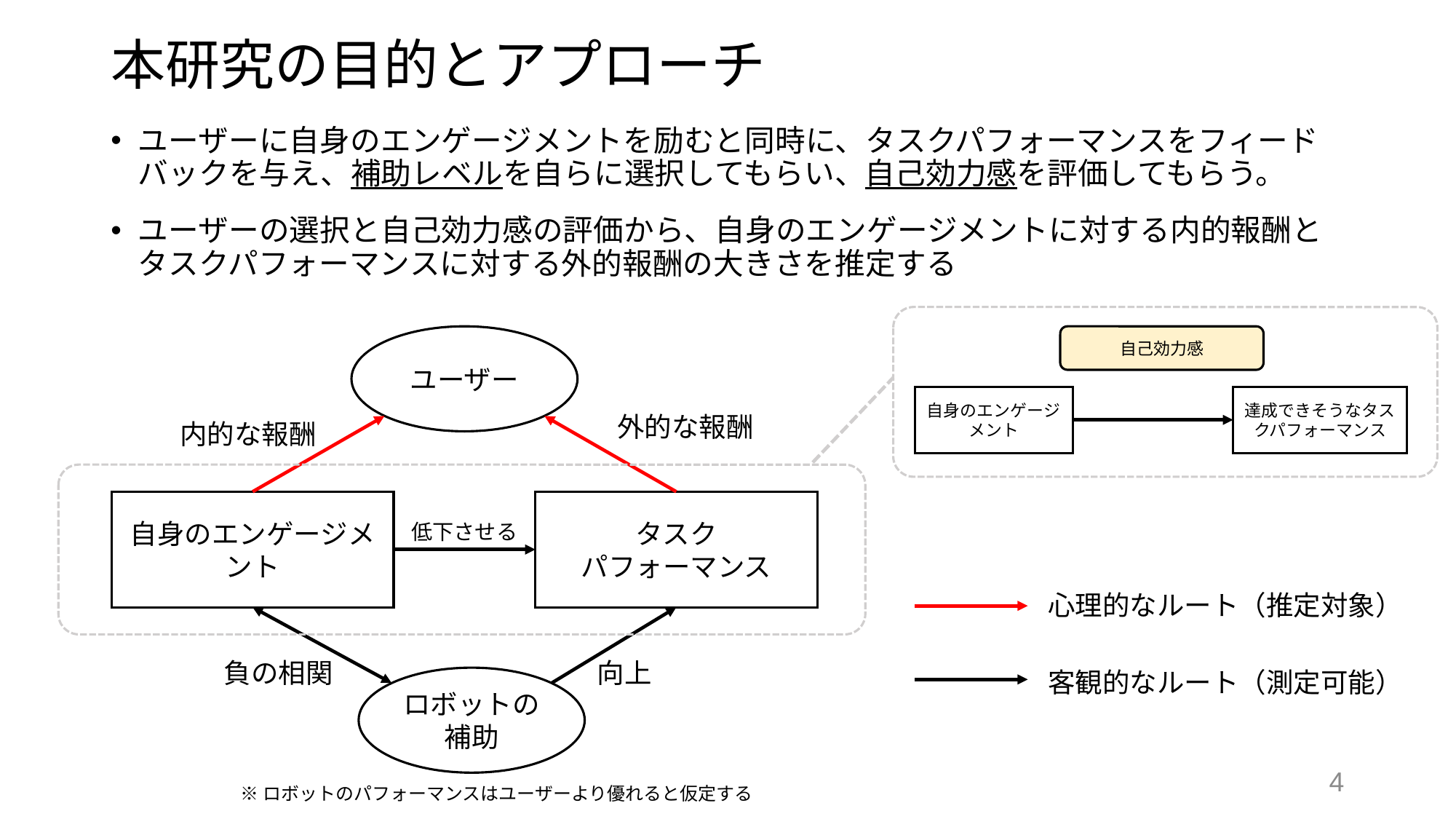

# 本研究の目的とアプローチ
ユーザーに自身のエンゲージメントを励むと同時に、タスクパフォーマンスをフィードバックを与え、補助レベルを自らに選択してもらい、自己効力感を評価してもらう。
ユーザーの選択と自己効力感の評価から、自身のエンゲージメントに対する内的報酬とタスクパフォーマンスに対する外的報酬の大きさを推定する

ユーザー
自己効力感
自身のエンゲージメント
達成できそうなタスクパフォーマンス
外的な報酬
内的な報酬

自身のエンゲージメント
タスク
パフォーマンス
低下させる
心理的なルート（推定対象）
負の相関
向上
客観的なルート（測定可能）
ロボットの補助
4
※ロボットのパフォーマンスはユーザーより優れると仮定する